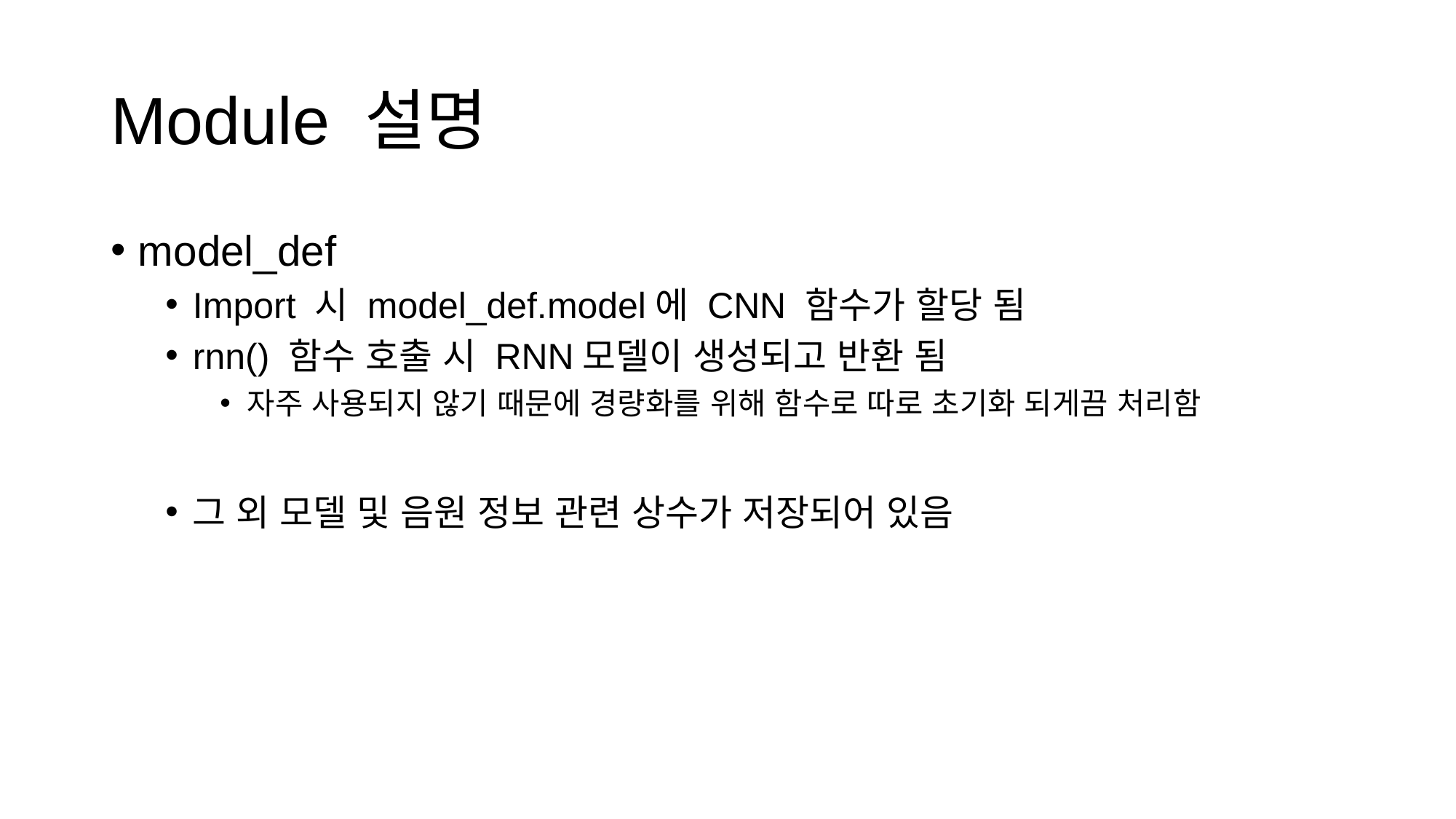

# Module 설명
model_def
Import 시 model_def.model에 CNN 함수가 할당 됨
rnn() 함수 호출 시 RNN모델이 생성되고 반환 됨
자주 사용되지 않기 때문에 경량화를 위해 함수로 따로 초기화 되게끔 처리함

그 외 모델 및 음원 정보 관련 상수가 저장되어 있음